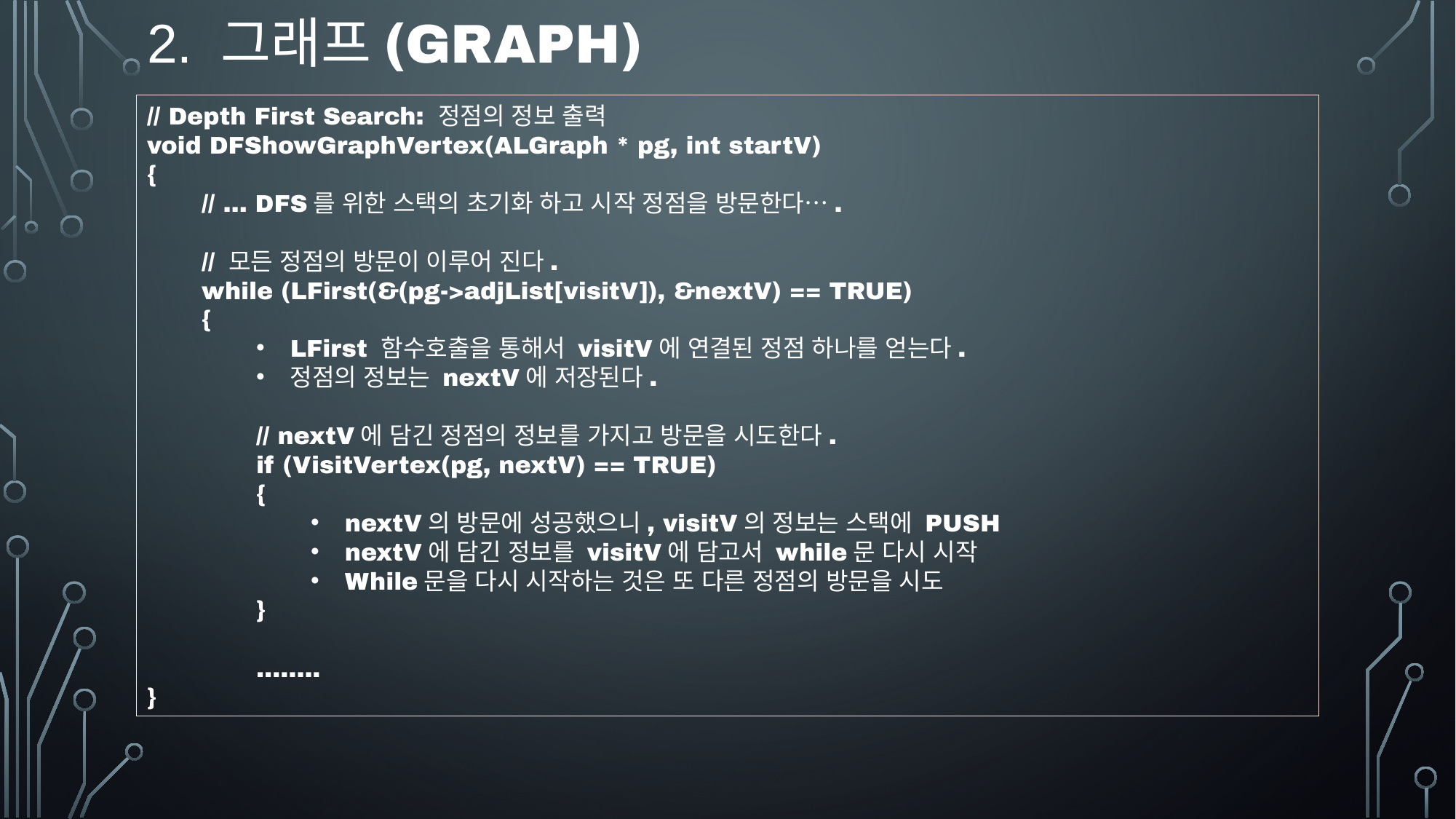

# 2. 그래프(Graph)
// Depth First Search: 정점의 정보 출력
void DFShowGraphVertex(ALGraph * pg, int startV)
{
// … DFS를 위한 스택의 초기화 하고 시작 정점을 방문한다….

// 모든 정점의 방문이 이루어 진다.
while (LFirst(&(pg->adjList[visitV]), &nextV) == TRUE)
{
LFirst 함수호출을 통해서 visitV에 연결된 정점 하나를 얻는다.
정점의 정보는 nextV에 저장된다.

// nextV에 담긴 정점의 정보를 가지고 방문을 시도한다.
if (VisitVertex(pg, nextV) == TRUE)
{
nextV의 방문에 성공했으니, visitV의 정보는 스택에 PUSH
nextV에 담긴 정보를 visitV에 담고서 while문 다시 시작
While문을 다시 시작하는 것은 또 다른 정점의 방문을 시도
}

……..
}